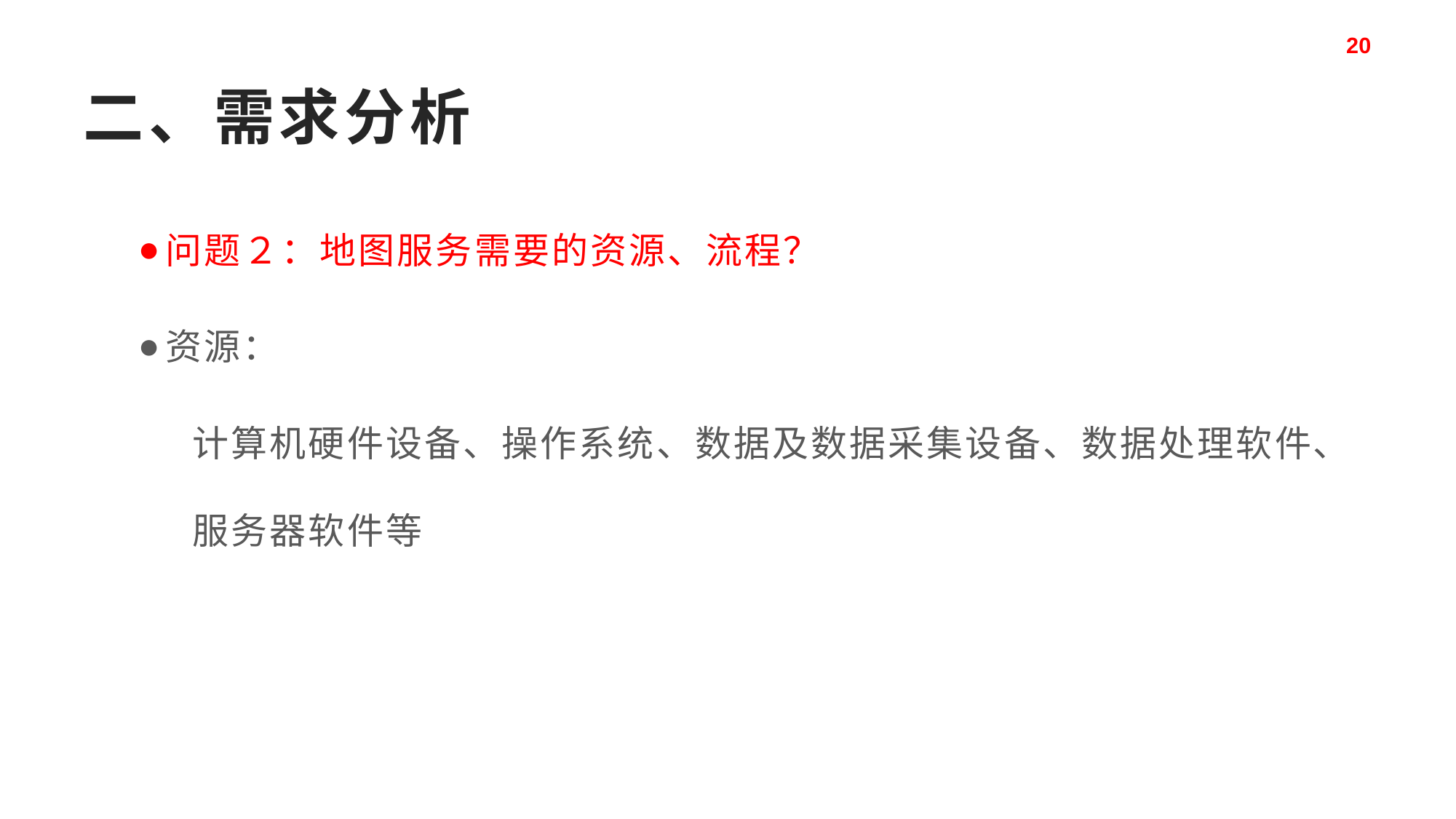

# 二、需求分析
问题２：地图服务需要的资源、流程？
资源：
计算机硬件设备、操作系统、数据及数据采集设备、数据处理软件、服务器软件等